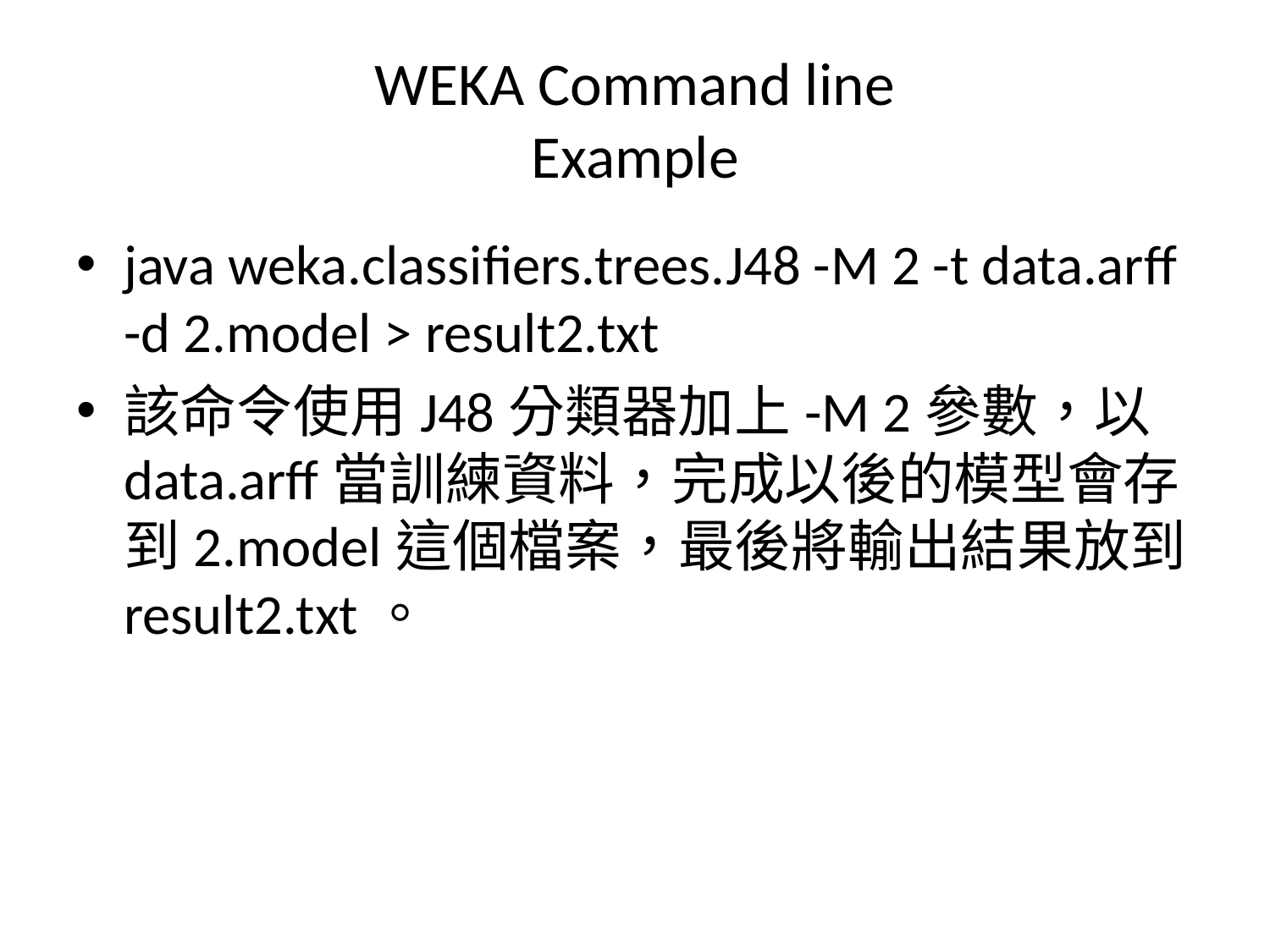

# WEKA Command line Example
java weka.classifiers.trees.J48 -M 2 -t data.arff -d 2.model > result2.txt
該命令使用J48分類器加上-M 2參數，以data.arff當訓練資料，完成以後的模型會存到2.model這個檔案，最後將輸出結果放到result2.txt。